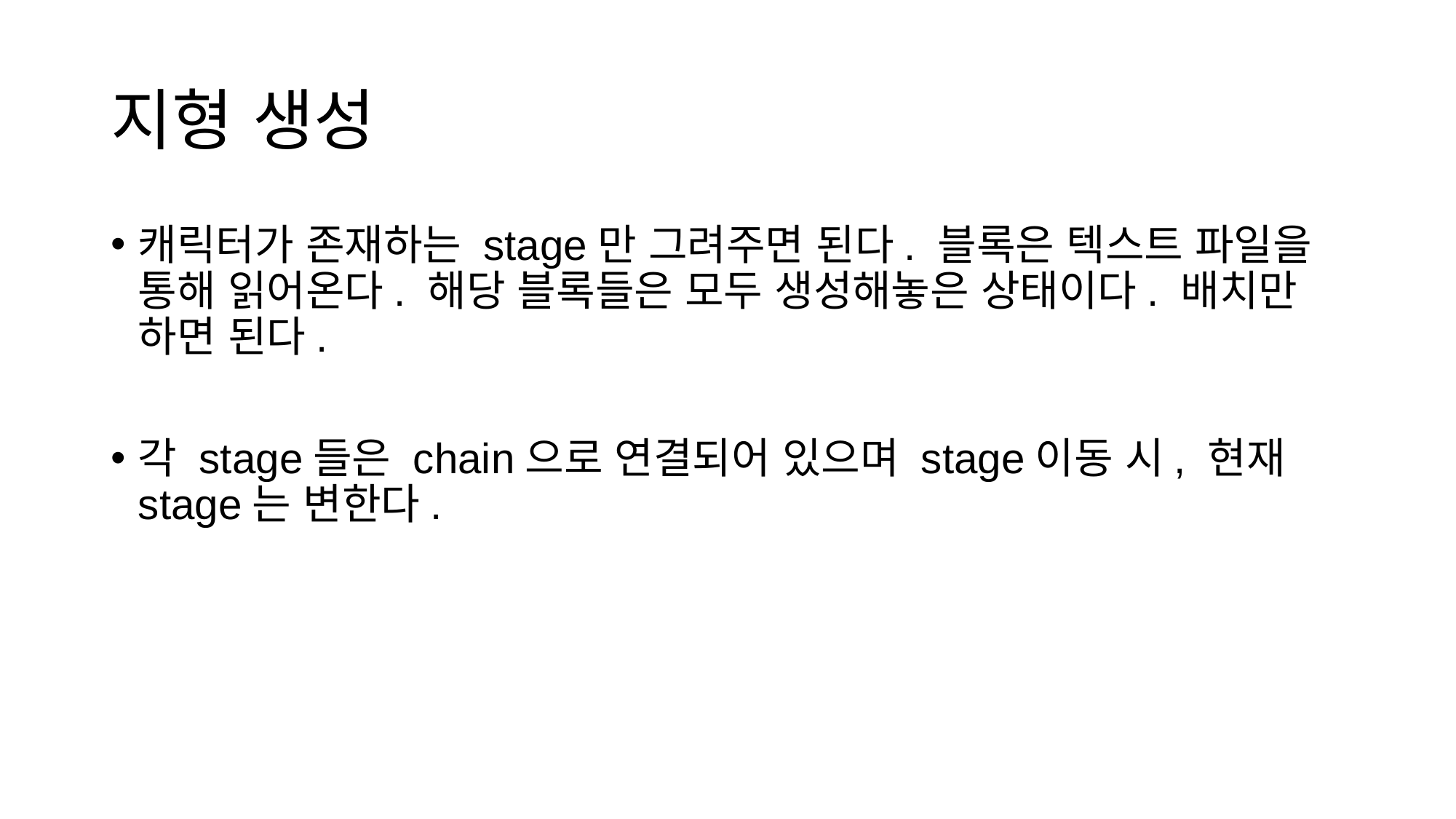

# 지형 생성
캐릭터가 존재하는 stage만 그려주면 된다. 블록은 텍스트 파일을 통해 읽어온다. 해당 블록들은 모두 생성해놓은 상태이다. 배치만 하면 된다.

각 stage들은 chain으로 연결되어 있으며 stage이동 시, 현재 stage는 변한다.